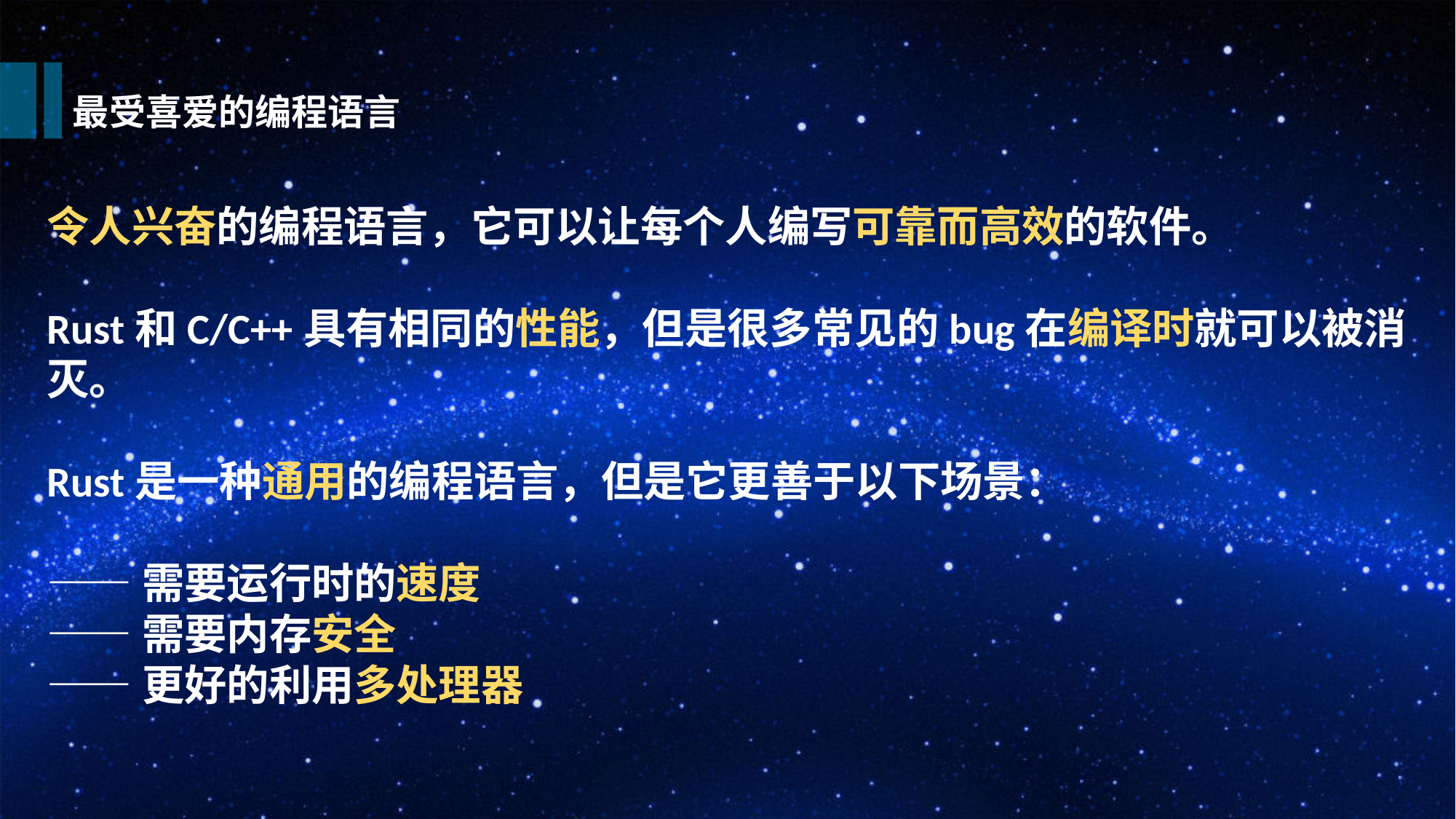

最受喜爱的编程语言
令人兴奋的编程语言，它可以让每个人编写可靠而高效的软件。

Rust和C/C++具有相同的性能，但是很多常见的bug在编译时就可以被消灭。

Rust是一种通用的编程语言，但是它更善于以下场景：

——需要运行时的速度
——需要内存安全
——更好的利用多处理器